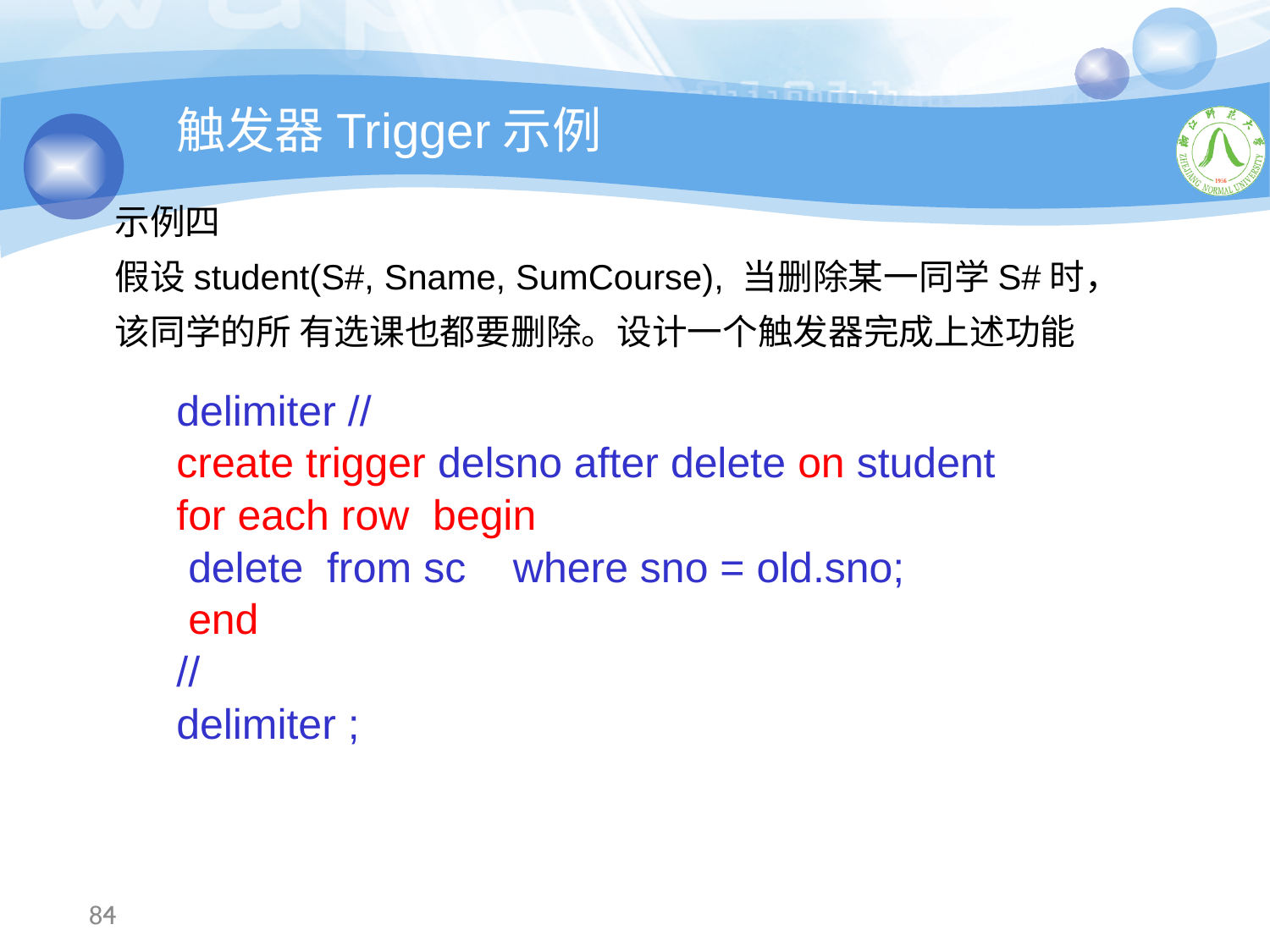

触发器Trigger示例
示例四
假设student(S#, Sname, SumCourse), 当删除某一同学S#时，该同学的所 有选课也都要删除。设计一个触发器完成上述功能
delimiter //
create trigger delsno after delete on student
for each row  begin
 delete  from sc    where sno = old.sno;
 end
//
delimiter ;
84